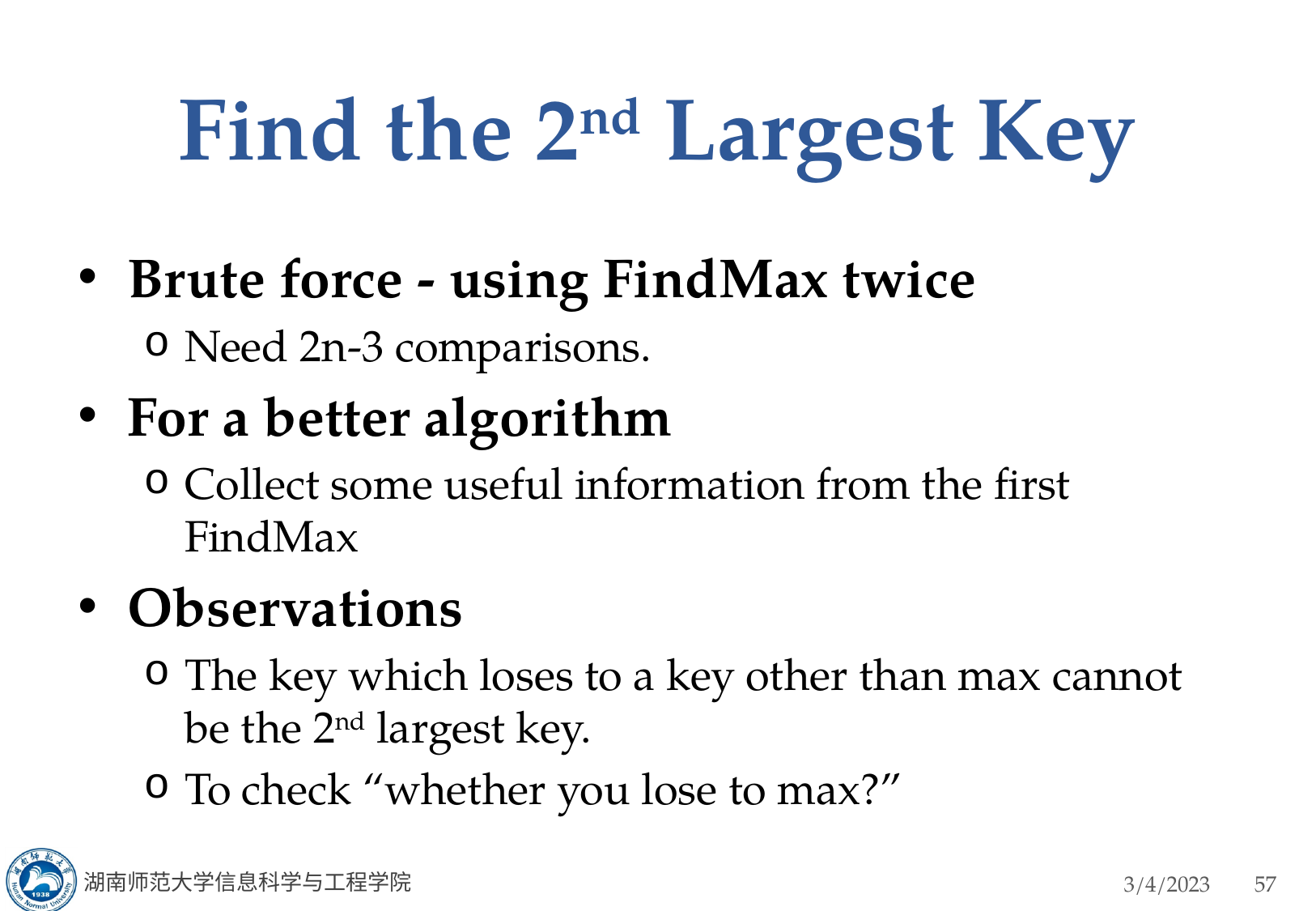

# Find the 2nd Largest Key
Brute force - using FindMax twice
Need 2n-3 comparisons.
For a better algorithm
Collect some useful information from the first FindMax
Observations
The key which loses to a key other than max cannot be the 2nd largest key.
To check “whether you lose to max?”
湖南师范大学信息科学与工程学院
3/4/2023
57